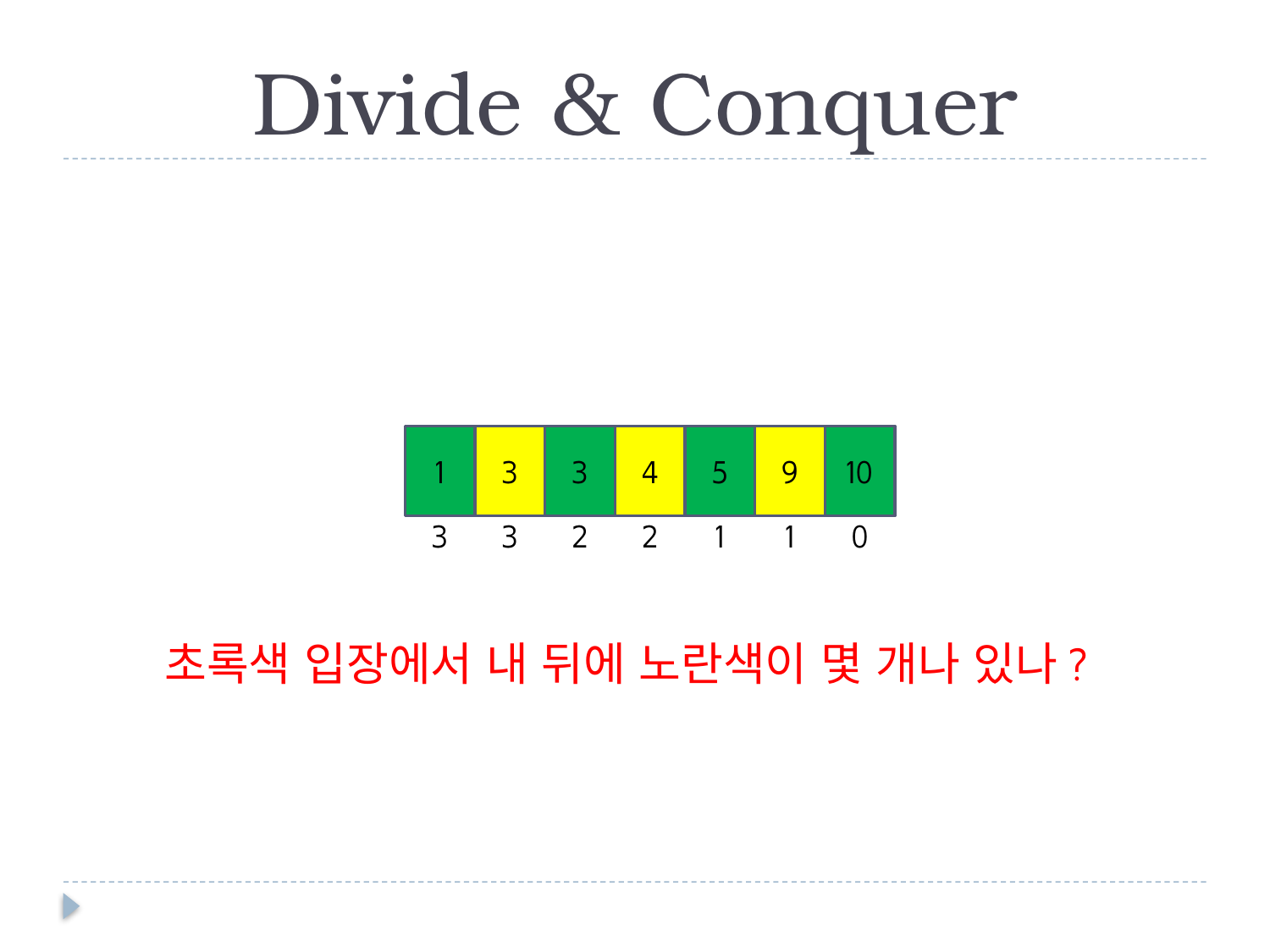

# Divide & Conquer

      초록색 입장에서 내 뒤에 노란색이 몇 개나 있나?
1
3
3
4
5
9
10
3
3
2
2
1
1
0